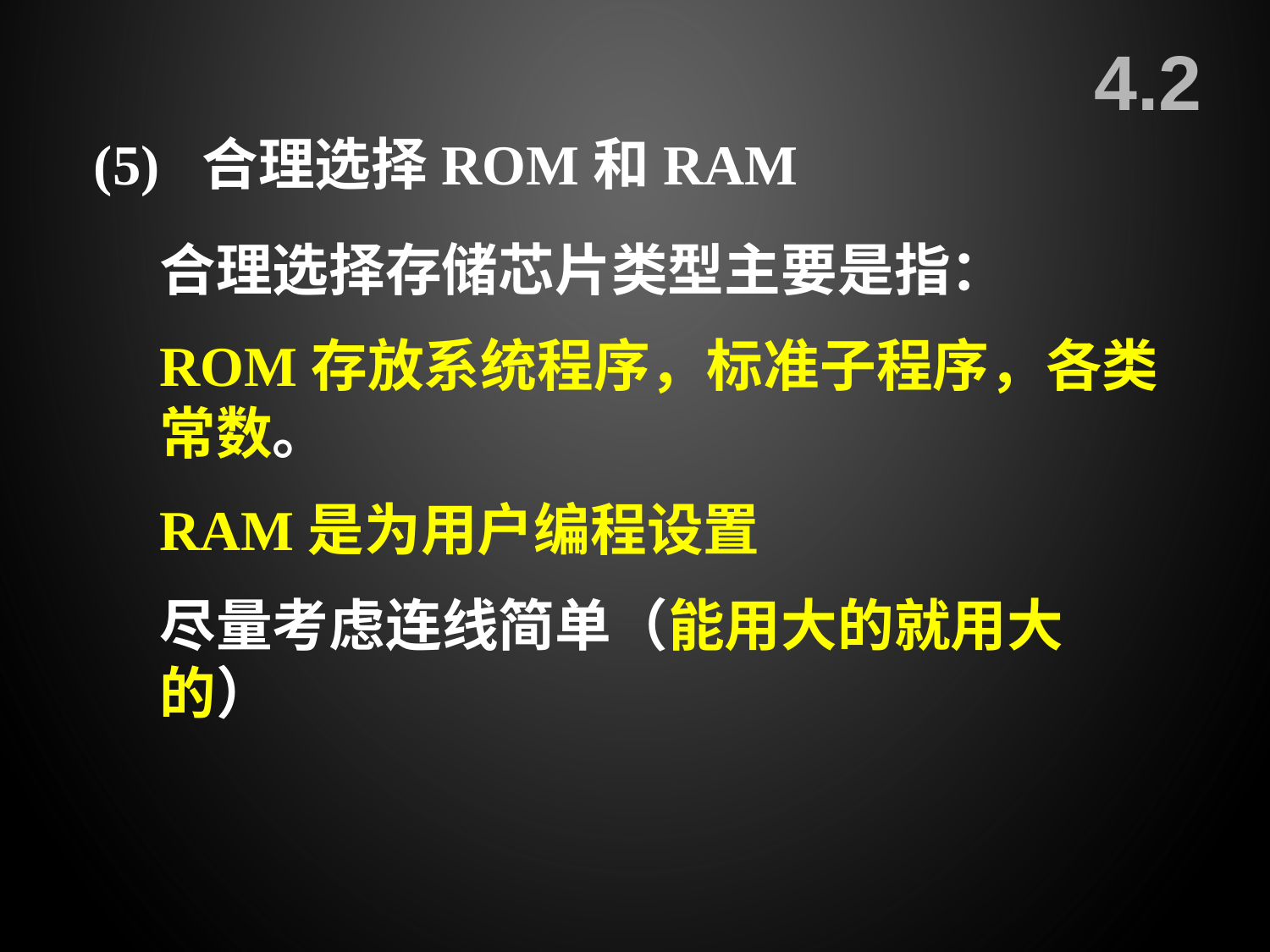

4.2
(5)  合理选择ROM和RAM
合理选择存储芯片类型主要是指：
ROM存放系统程序，标准子程序，各类常数。
RAM是为用户编程设置
尽量考虑连线简单（能用大的就用大的）